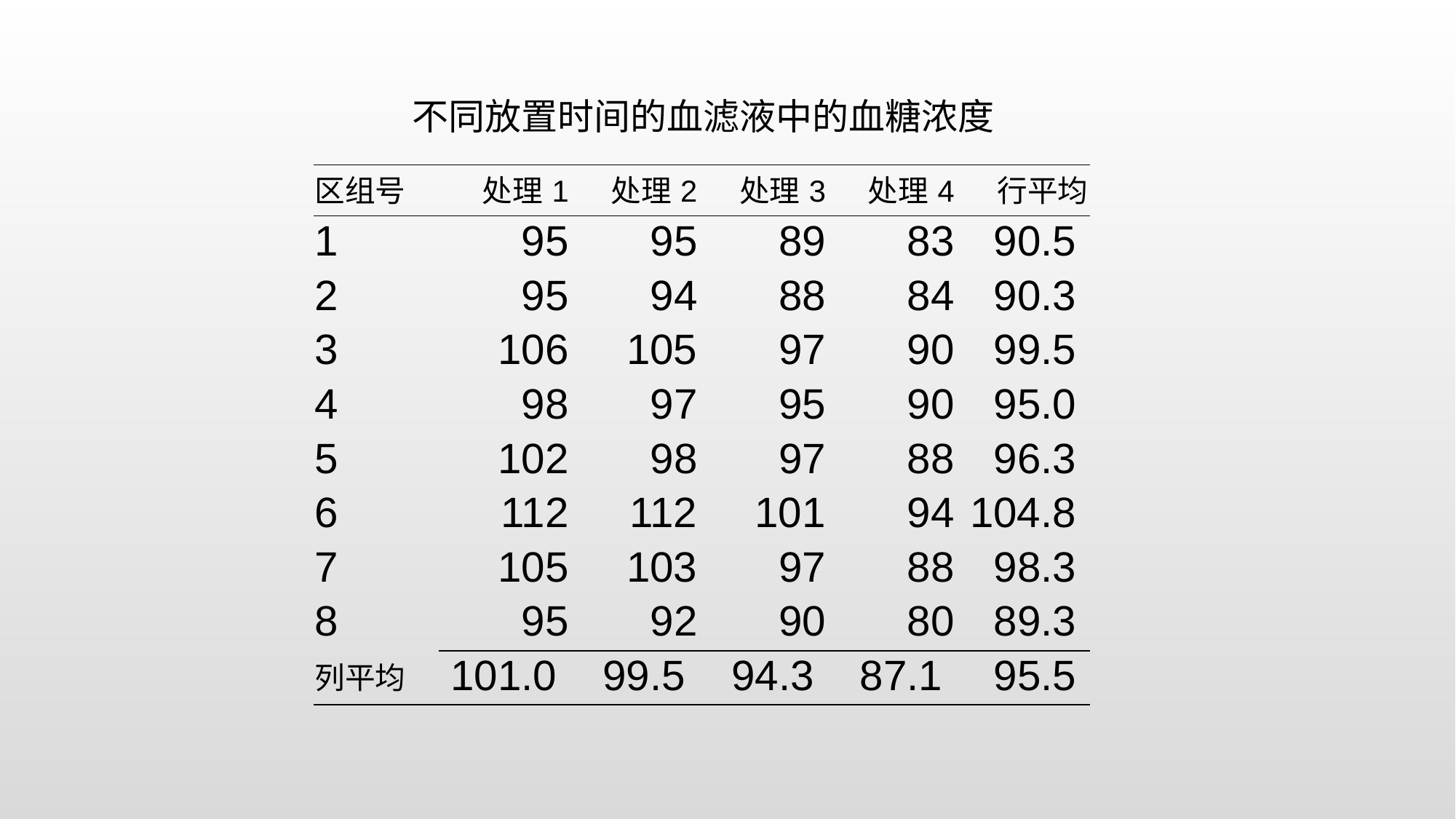

不同放置时间的血滤液中的血糖浓度
| 区组号 | 处理1 | 处理2 | 处理3 | 处理4 | 行平均 |
| --- | --- | --- | --- | --- | --- |
| 1 | 95 | 95 | 89 | 83 | 90.5 |
| 2 | 95 | 94 | 88 | 84 | 90.3 |
| 3 | 106 | 105 | 97 | 90 | 99.5 |
| 4 | 98 | 97 | 95 | 90 | 95.0 |
| 5 | 102 | 98 | 97 | 88 | 96.3 |
| 6 | 112 | 112 | 101 | 94 | 104.8 |
| 7 | 105 | 103 | 97 | 88 | 98.3 |
| 8 | 95 | 92 | 90 | 80 | 89.3 |
| 列平均 | 101.0 | 99.5 | 94.3 | 87.1 | 95.5 |